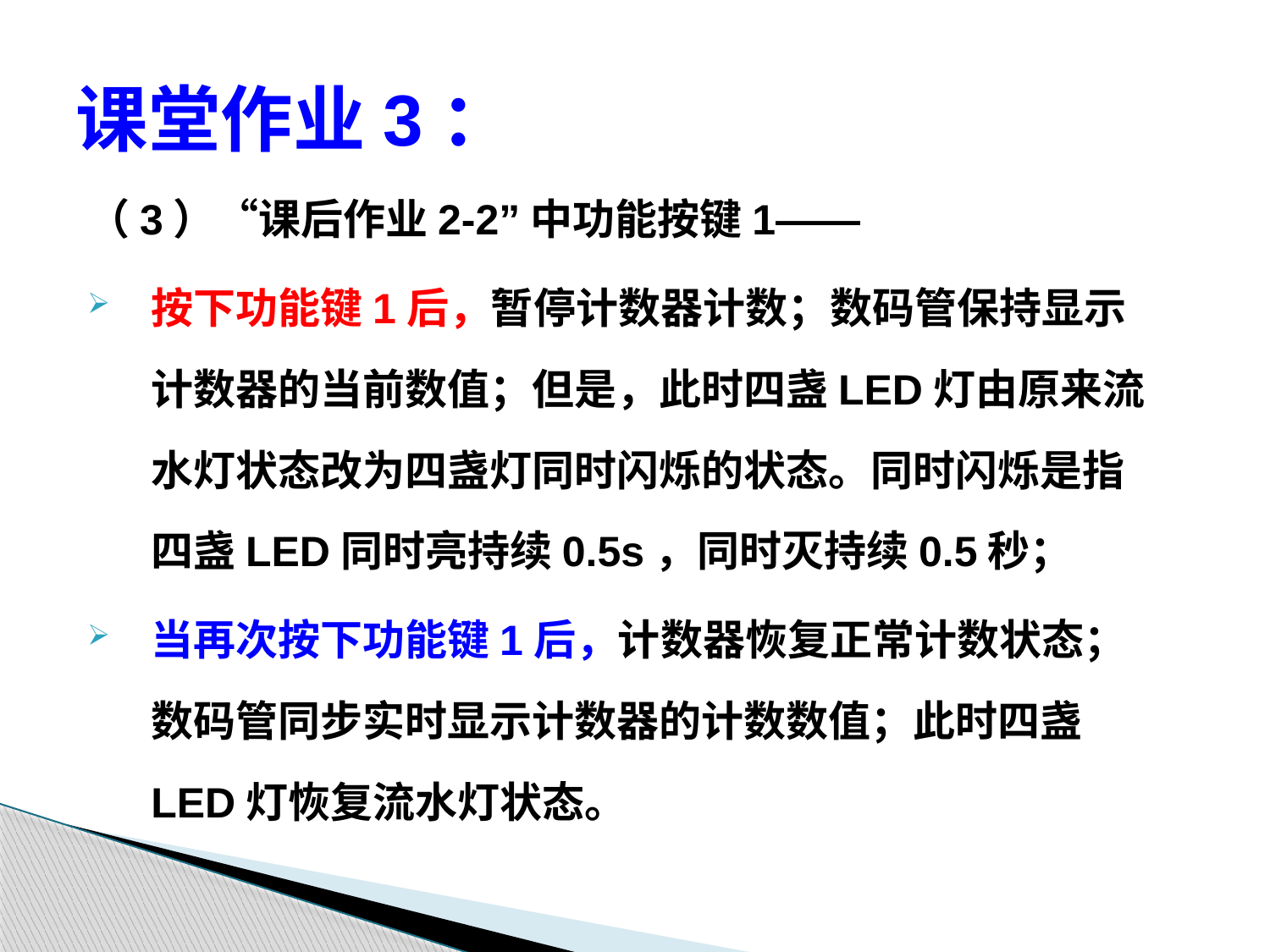

# 课堂作业3：
（3）“课后作业2-2”中功能按键1——
按下功能键1后，暂停计数器计数；数码管保持显示计数器的当前数值；但是，此时四盏LED灯由原来流水灯状态改为四盏灯同时闪烁的状态。同时闪烁是指四盏LED同时亮持续0.5s，同时灭持续0.5秒；
当再次按下功能键1后，计数器恢复正常计数状态；数码管同步实时显示计数器的计数数值；此时四盏LED灯恢复流水灯状态。